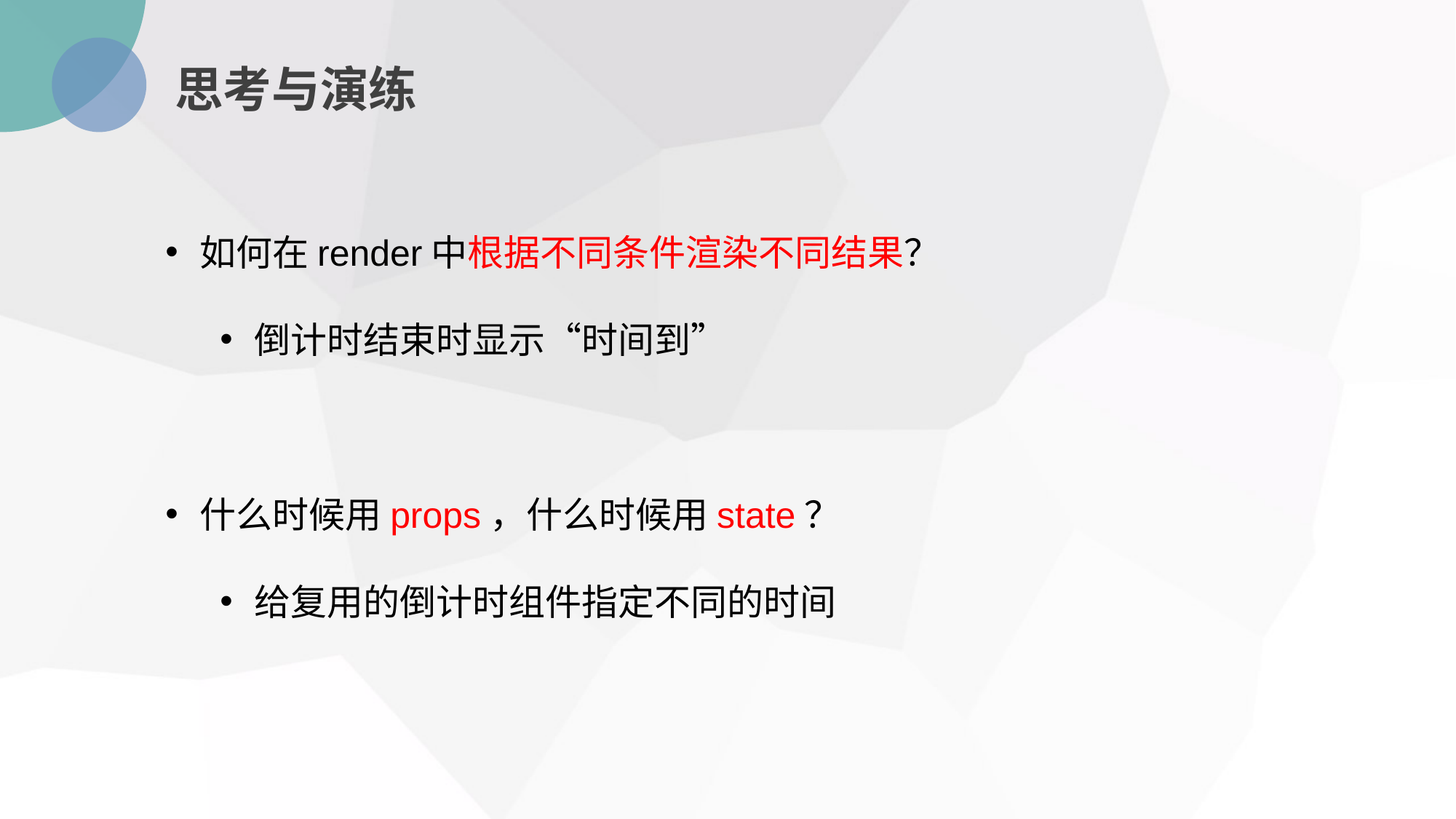

思考与演练
如何在render中根据不同条件渲染不同结果？
倒计时结束时显示“时间到”

什么时候用props，什么时候用state？
给复用的倒计时组件指定不同的时间